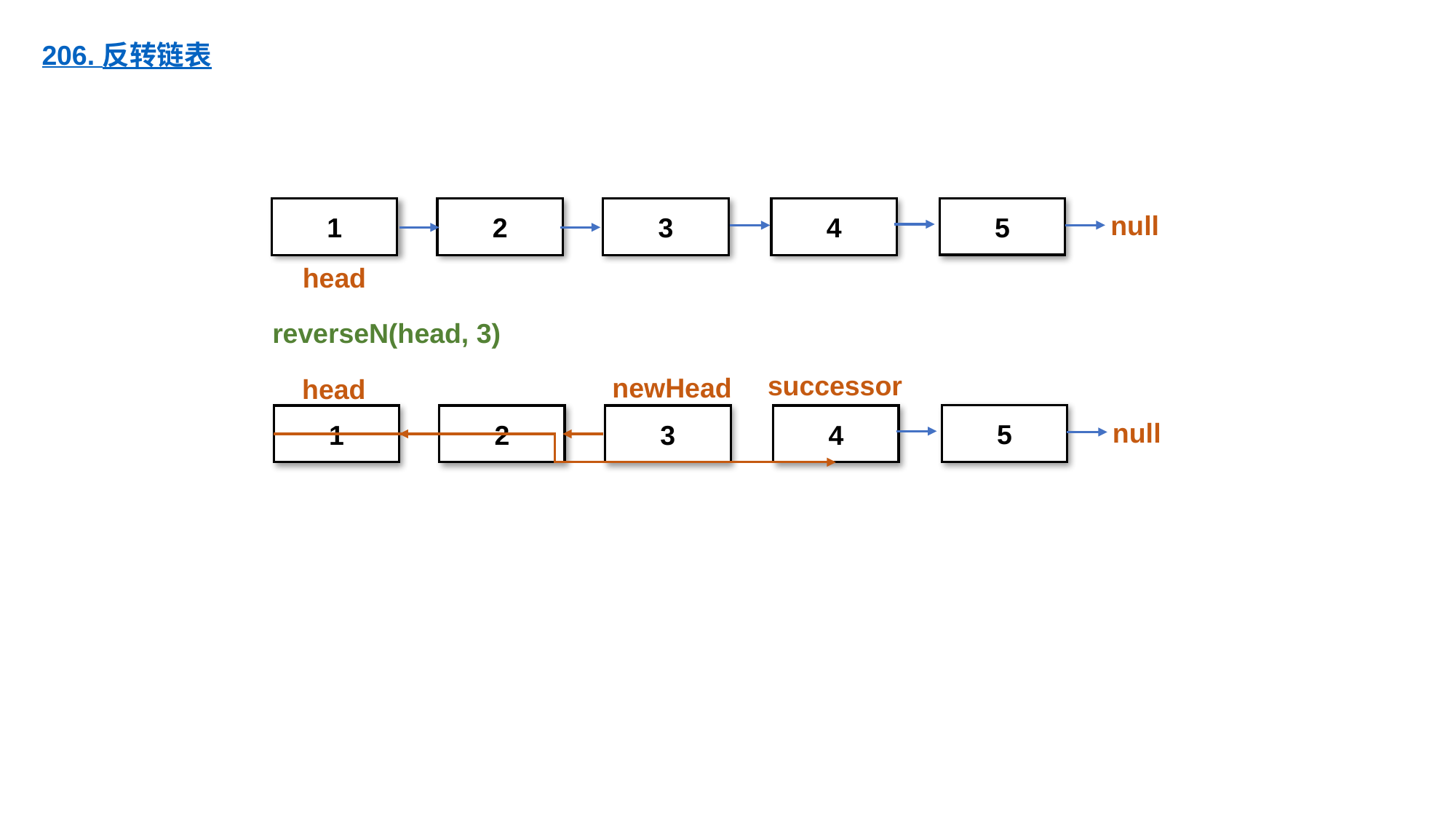

206. 反转链表
5
4
3
2
1
null
head
reverseN(head, 3)
newHead
5
4
3
2
1
null
successor
head